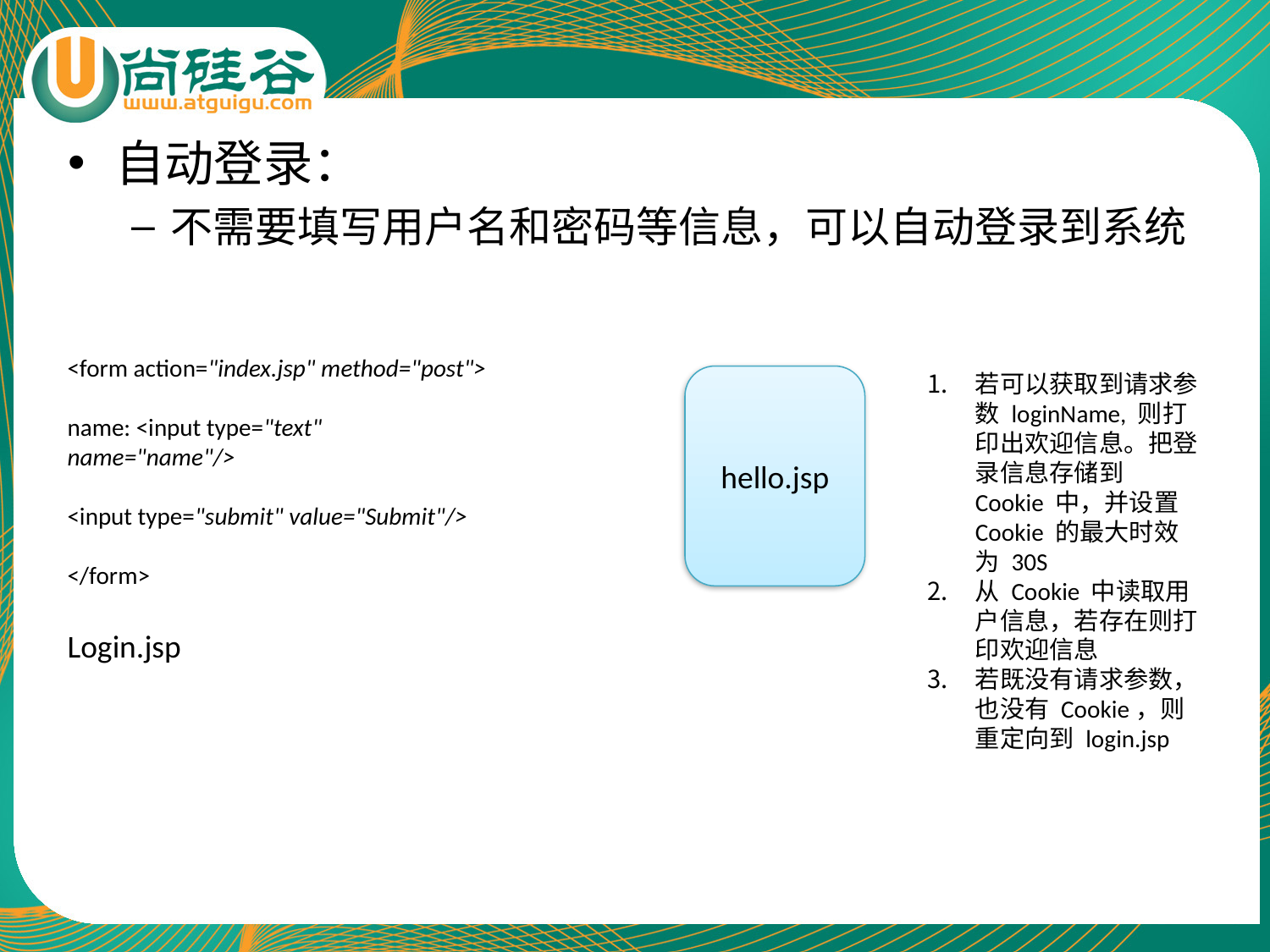

自动登录：
不需要填写用户名和密码等信息，可以自动登录到系统

<form action="index.jsp" method="post">

name: <input type="text" name="name"/>

<input type="submit" value="Submit"/>

</form>
若可以获取到请求参数 loginName, 则打印出欢迎信息。把登录信息存储到 Cookie 中，并设置 Cookie 的最大时效为 30S
从 Cookie 中读取用户信息，若存在则打印欢迎信息
若既没有请求参数，也没有 Cookie，则重定向到 login.jsp

hello.jsp
Login.jsp